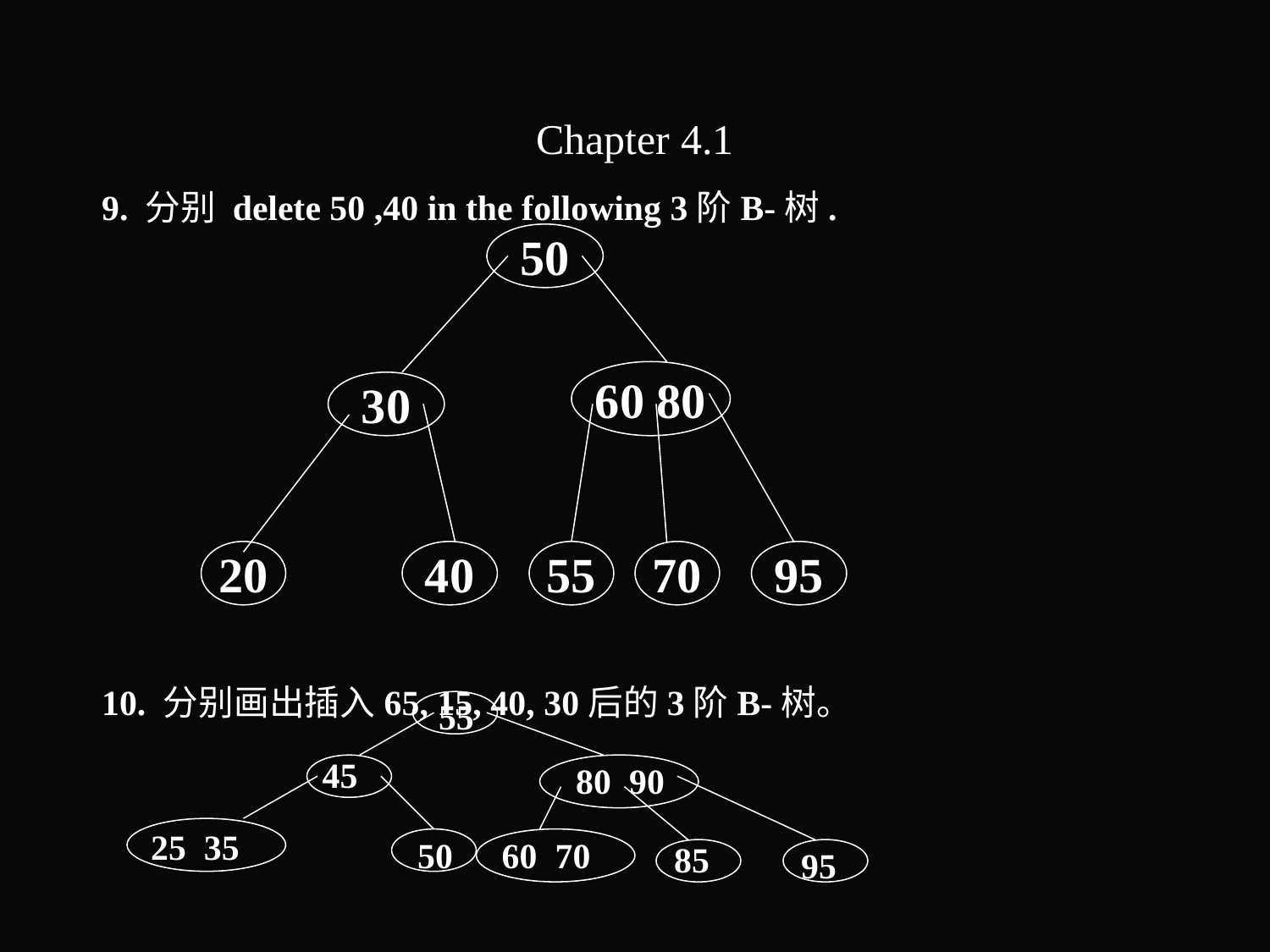

Chapter 4.1
9. 分别 delete 50 ,40 in the following 3阶B-树.

10. 分别画出插入65, 15, 40, 30后的3阶B-树。

50

60 80
30

20

40

55

70

95

55

45
80  90

 25  35
50
60  70

85
95